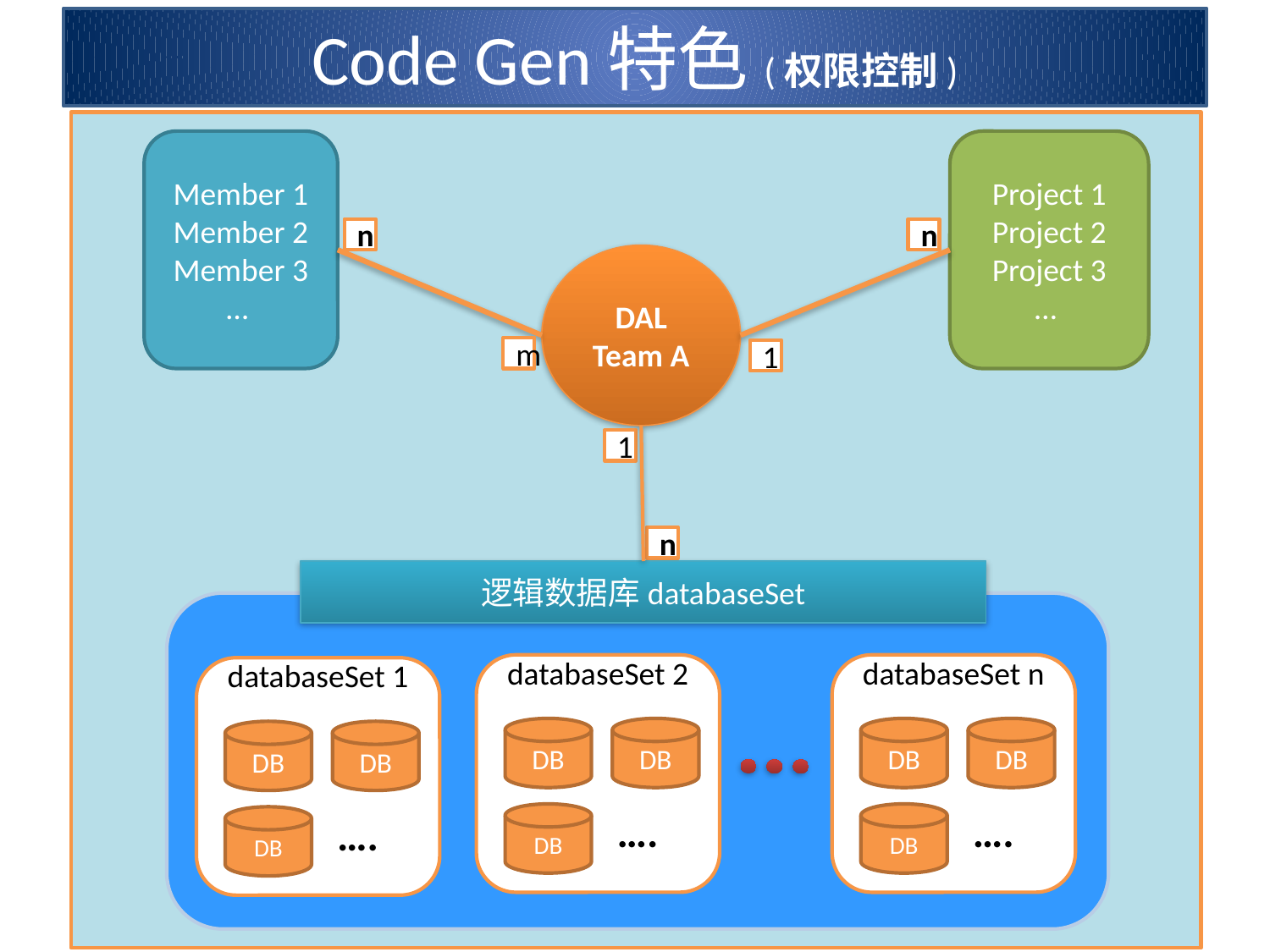

# Code Gen特色(权限控制)

Member 1
Member 2
Member 3
…
Project 1
Project 2
Project 3
…
n
n
DAL Team A
m
1
1
n
逻辑数据库databaseSet

databaseSet 2

           ….

DB
DB
DB
databaseSet n

           ….

DB
DB
DB
databaseSet 1

           ….

DB
DB
DB